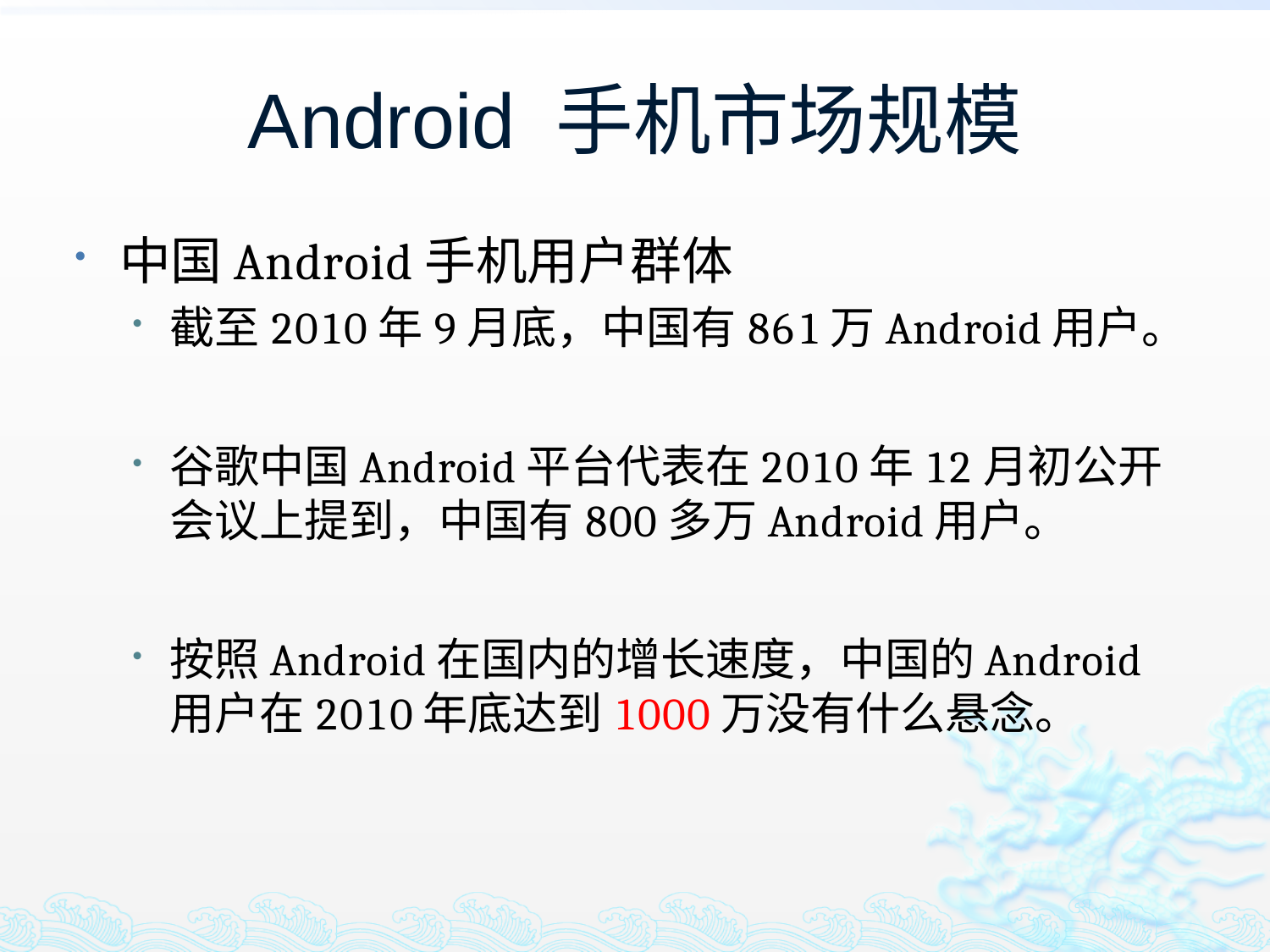

# Android 手机市场规模
中国Android手机用户群体
截至2010年9月底，中国有861万Android用户。

谷歌中国Android平台代表在2010年12月初公开会议上提到，中国有800多万Android用户。

按照Android在国内的增长速度，中国的Android用户在2010年底达到1000万没有什么悬念。